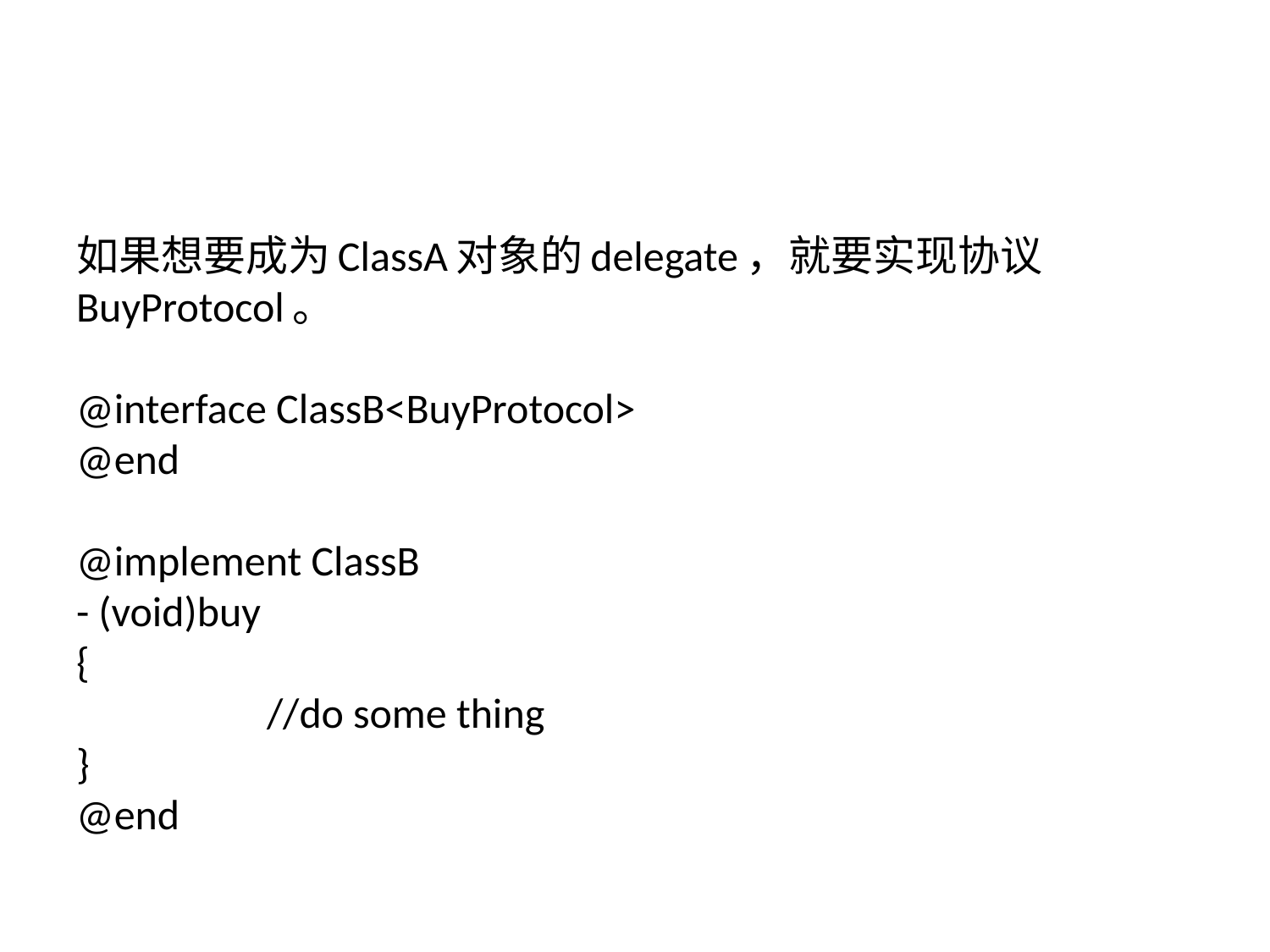

如果想要成为ClassA对象的delegate，就要实现协议BuyProtocol。
@interface ClassB<BuyProtocol>
@end
@implement ClassB
- (void)buy
{
		//do some thing
}
@end